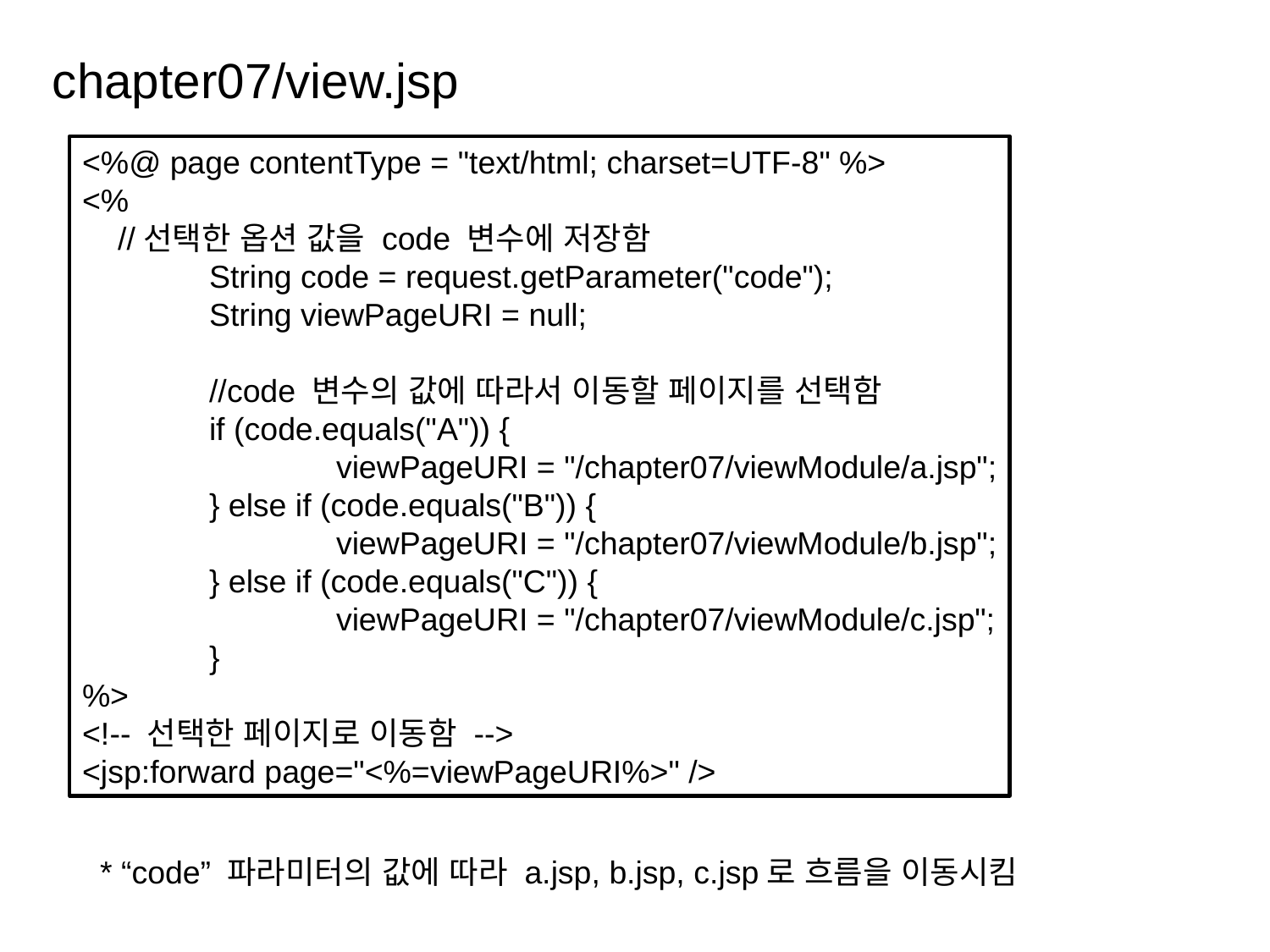

# chapter07/view.jsp
<%@ page contentType = "text/html; charset=UTF-8" %>
<%
    //선택한 옵션 값을 code 변수에 저장함
	String code = request.getParameter("code");
	String viewPageURI = null;

	//code 변수의 값에 따라서 이동할 페이지를 선택함
	if (code.equals("A")) {
		viewPageURI = "/chapter07/viewModule/a.jsp";
	} else if (code.equals("B")) {
		viewPageURI = "/chapter07/viewModule/b.jsp";
	} else if (code.equals("C")) {
		viewPageURI = "/chapter07/viewModule/c.jsp";
	}
%>
<!-- 선택한 페이지로 이동함 -->
<jsp:forward page="<%=viewPageURI%>" />
* “code” 파라미터의 값에 따라 a.jsp, b.jsp, c.jsp로 흐름을 이동시킴